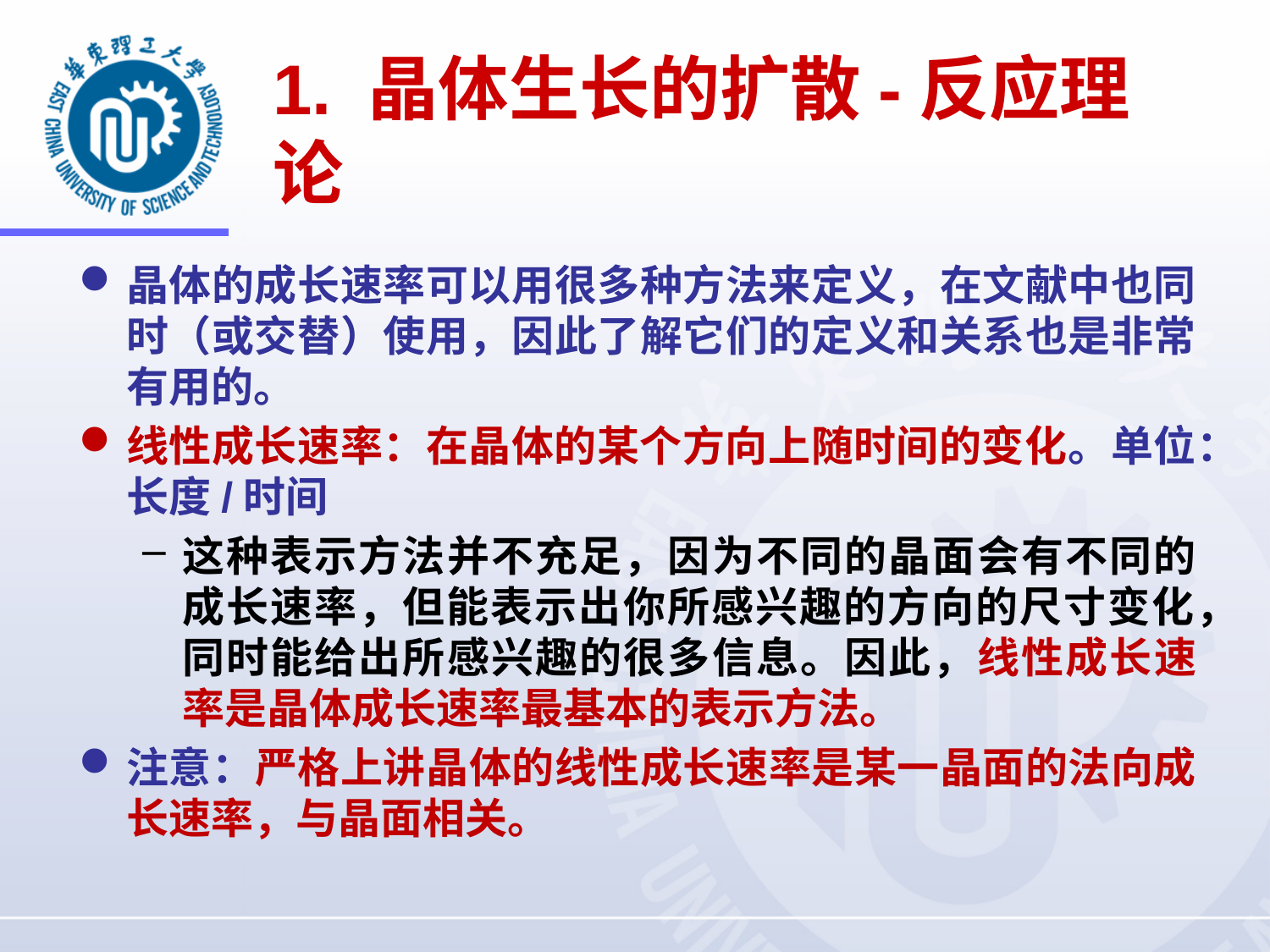

# 1. 晶体生长的扩散-反应理论
晶体的成长速率可以用很多种方法来定义，在文献中也同时（或交替）使用，因此了解它们的定义和关系也是非常有用的。
线性成长速率：在晶体的某个方向上随时间的变化。单位：长度/时间
这种表示方法并不充足，因为不同的晶面会有不同的成长速率，但能表示出你所感兴趣的方向的尺寸变化，同时能给出所感兴趣的很多信息。因此，线性成长速率是晶体成长速率最基本的表示方法。
注意：严格上讲晶体的线性成长速率是某一晶面的法向成长速率，与晶面相关。